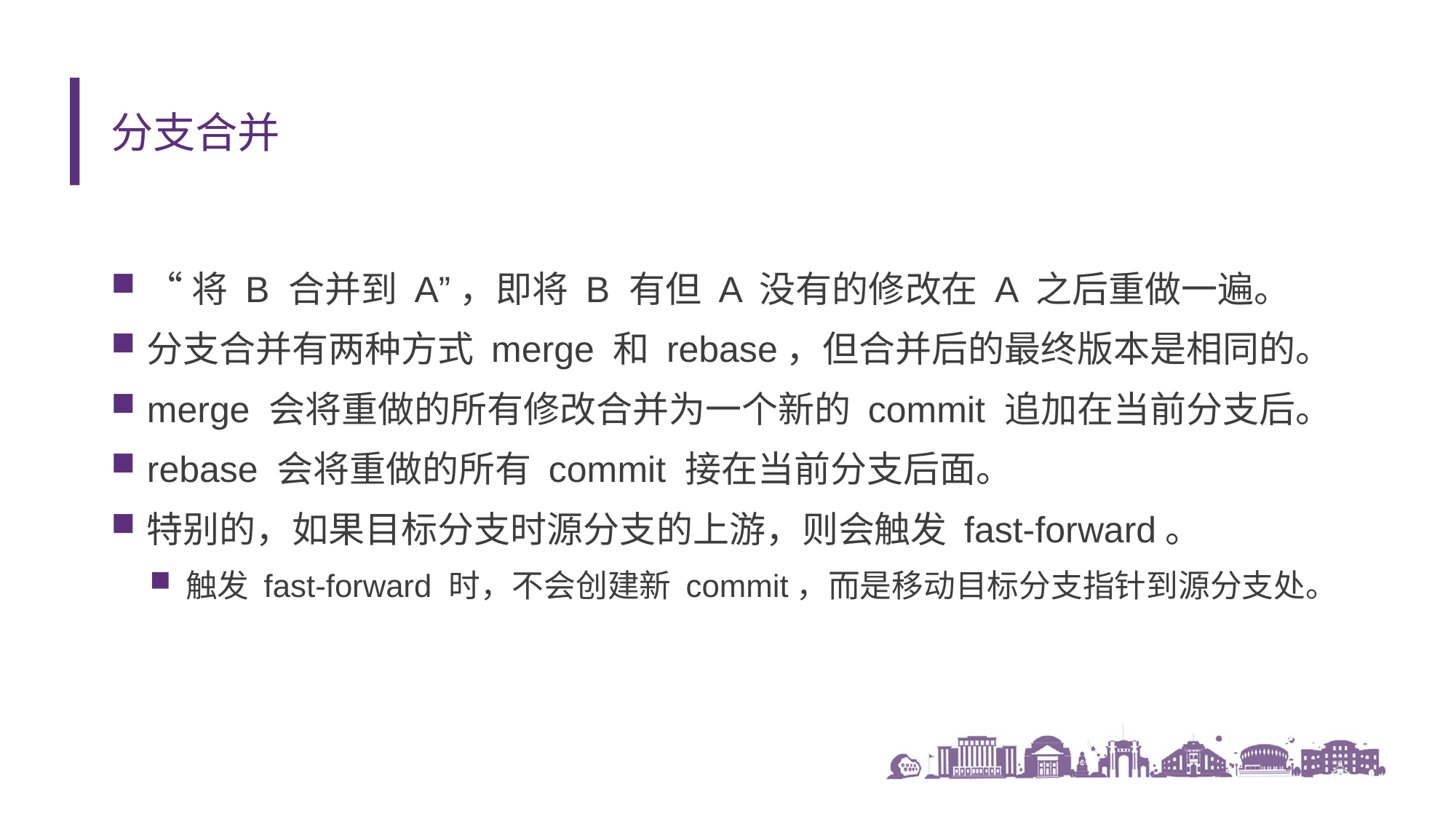

# 分支合并
“将 B 合并到 A”，即将 B 有但 A 没有的修改在 A 之后重做一遍。
分支合并有两种方式 merge 和 rebase，但合并后的最终版本是相同的。
merge 会将重做的所有修改合并为一个新的 commit 追加在当前分支后。
rebase 会将重做的所有 commit 接在当前分支后面。
特别的，如果目标分支时源分支的上游，则会触发 fast-forward。
触发 fast-forward 时，不会创建新 commit，而是移动目标分支指针到源分支处。